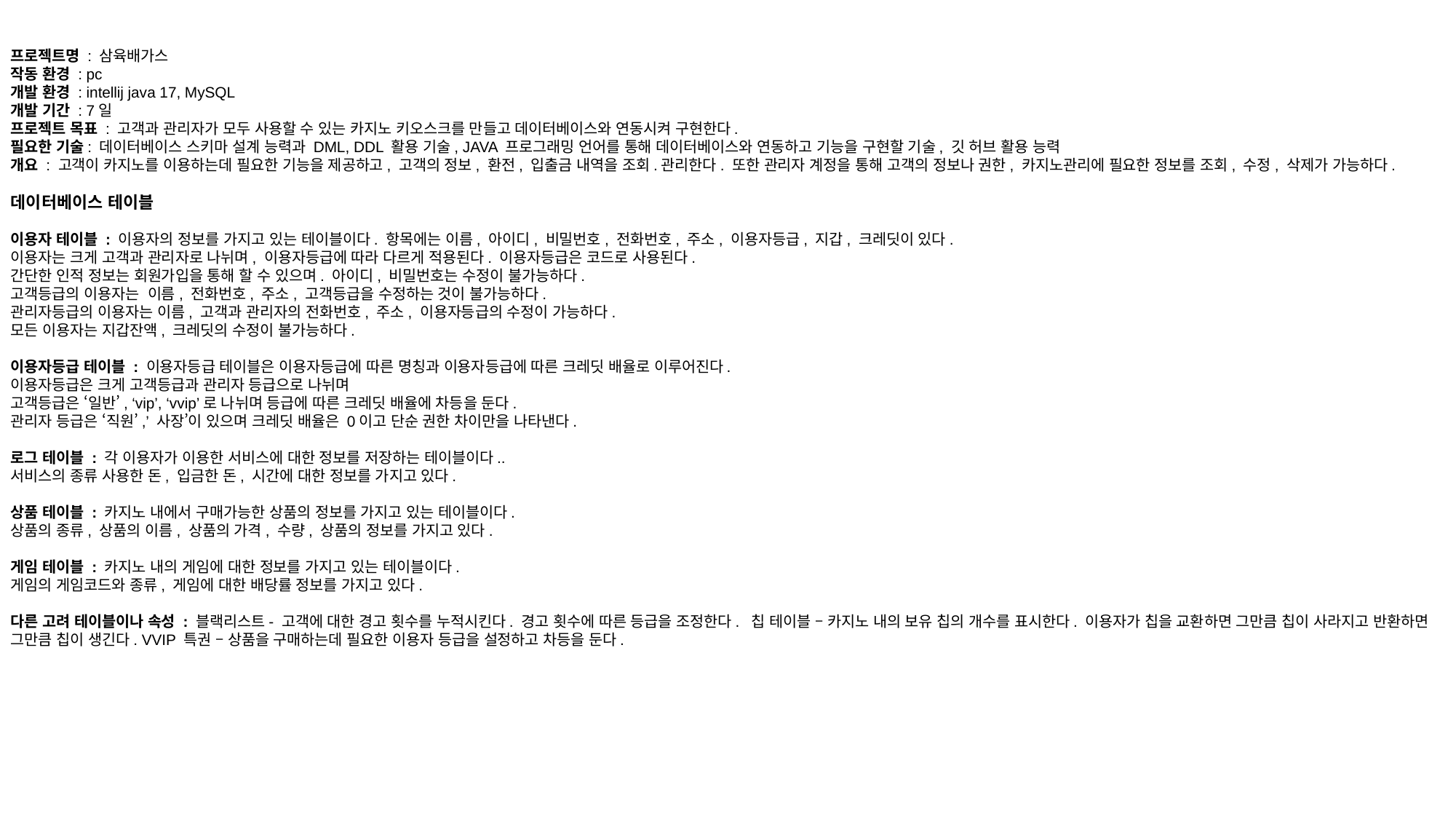

프로젝트명 : 삼육배가스
작동 환경 : pc
개발 환경 : intellij java 17, MySQL
개발 기간 : 7일
프로젝트 목표 : 고객과 관리자가 모두 사용할 수 있는 카지노 키오스크를 만들고 데이터베이스와 연동시켜 구현한다.
필요한 기술: 데이터베이스 스키마 설계 능력과 DML, DDL 활용 기술, JAVA 프로그래밍 언어를 통해 데이터베이스와 연동하고 기능을 구현할 기술, 깃 허브 활용 능력
개요 : 고객이 카지노를 이용하는데 필요한 기능을 제공하고, 고객의 정보, 환전, 입출금 내역을 조회.관리한다. 또한 관리자 계정을 통해 고객의 정보나 권한, 카지노관리에 필요한 정보를 조회, 수정, 삭제가 가능하다.

데이터베이스 테이블

이용자 테이블 : 이용자의 정보를 가지고 있는 테이블이다. 항목에는 이름, 아이디, 비밀번호, 전화번호, 주소, 이용자등급, 지갑, 크레딧이 있다.
이용자는 크게 고객과 관리자로 나뉘며, 이용자등급에 따라 다르게 적용된다. 이용자등급은 코드로 사용된다.
간단한 인적 정보는 회원가입을 통해 할 수 있으며. 아이디, 비밀번호는 수정이 불가능하다.
고객등급의 이용자는  이름, 전화번호, 주소, 고객등급을 수정하는 것이 불가능하다.
관리자등급의 이용자는 이름, 고객과 관리자의 전화번호, 주소, 이용자등급의 수정이 가능하다.
모든 이용자는 지갑잔액, 크레딧의 수정이 불가능하다.

이용자등급 테이블 : 이용자등급 테이블은 이용자등급에 따른 명칭과 이용자등급에 따른 크레딧 배율로 이루어진다.
이용자등급은 크게 고객등급과 관리자 등급으로 나뉘며
고객등급은 ‘일반’, ‘vip’, ‘vvip’로 나뉘며 등급에 따른 크레딧 배율에 차등을 둔다.
관리자 등급은 ‘직원’,’ 사장’이 있으며 크레딧 배율은 0이고 단순 권한 차이만을 나타낸다.

로그 테이블 : 각 이용자가 이용한 서비스에 대한 정보를 저장하는 테이블이다..
서비스의 종류 사용한 돈, 입금한 돈, 시간에 대한 정보를 가지고 있다.

상품 테이블 : 카지노 내에서 구매가능한 상품의 정보를 가지고 있는 테이블이다.
상품의 종류, 상품의 이름, 상품의 가격, 수량, 상품의 정보를 가지고 있다.

게임 테이블 : 카지노 내의 게임에 대한 정보를 가지고 있는 테이블이다.
게임의 게임코드와 종류, 게임에 대한 배당률 정보를 가지고 있다.

다른 고려 테이블이나 속성 : 블랙리스트- 고객에 대한 경고 횟수를 누적시킨다. 경고 횟수에 따른 등급을 조정한다.  칩 테이블 – 카지노 내의 보유 칩의 개수를 표시한다. 이용자가 칩을 교환하면 그만큼 칩이 사라지고 반환하면 그만큼 칩이 생긴다. VVIP 특권 – 상품을 구매하는데 필요한 이용자 등급을 설정하고 차등을 둔다.